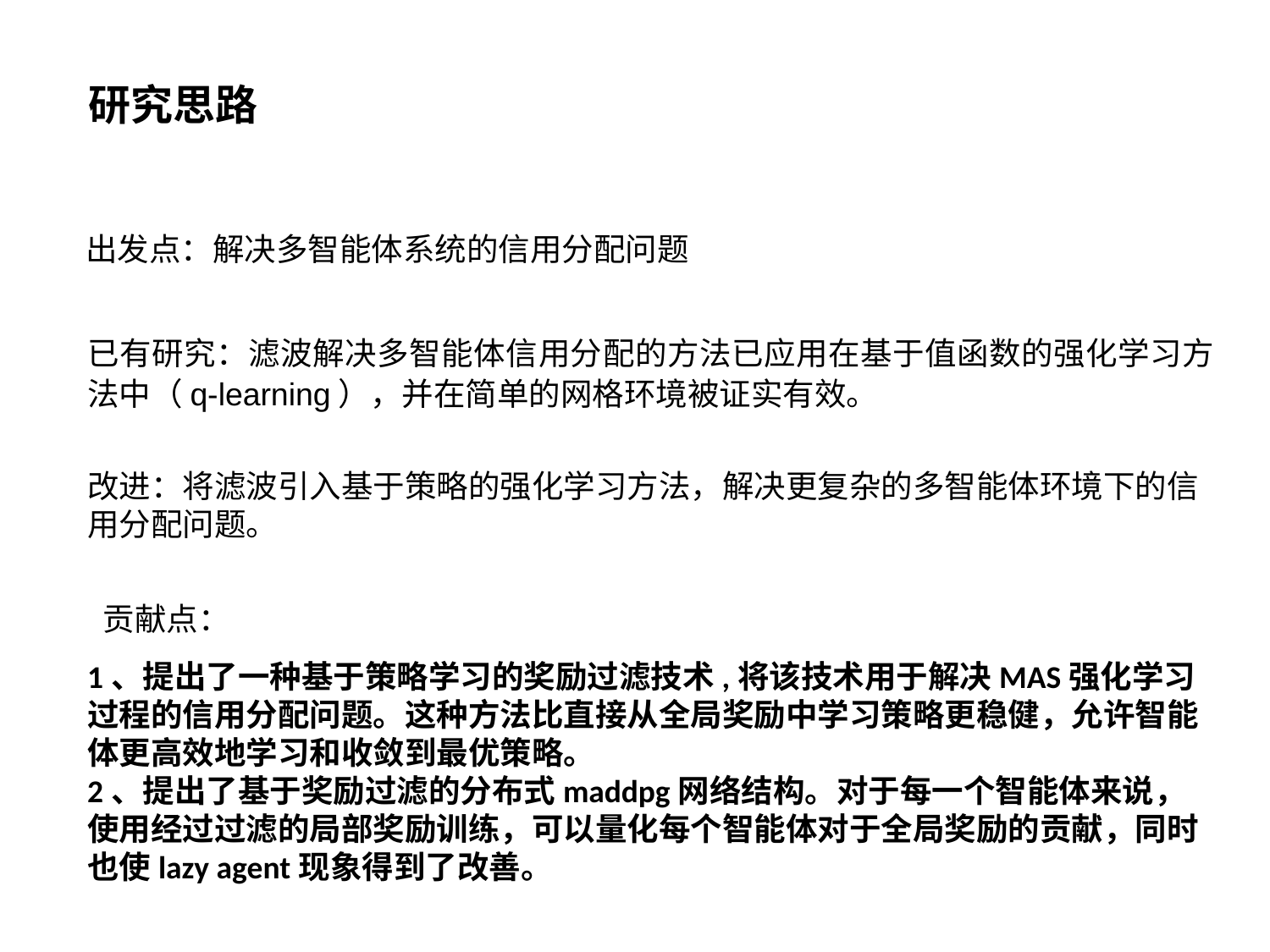

研究思路
出发点：解决多智能体系统的信用分配问题
已有研究：滤波解决多智能体信用分配的方法已应用在基于值函数的强化学习方法中（q-learning），并在简单的网格环境被证实有效。
改进：将滤波引入基于策略的强化学习方法，解决更复杂的多智能体环境下的信用分配问题。

1、提出了一种基于策略学习的奖励过滤技术,将该技术用于解决MAS强化学习过程的信用分配问题。这种方法比直接从全局奖励中学习策略更稳健，允许智能体更高效地学习和收敛到最优策略。
2、提出了基于奖励过滤的分布式maddpg网络结构。对于每一个智能体来说，使用经过过滤的局部奖励训练，可以量化每个智能体对于全局奖励的贡献，同时也使lazy agent现象得到了改善。
贡献点：